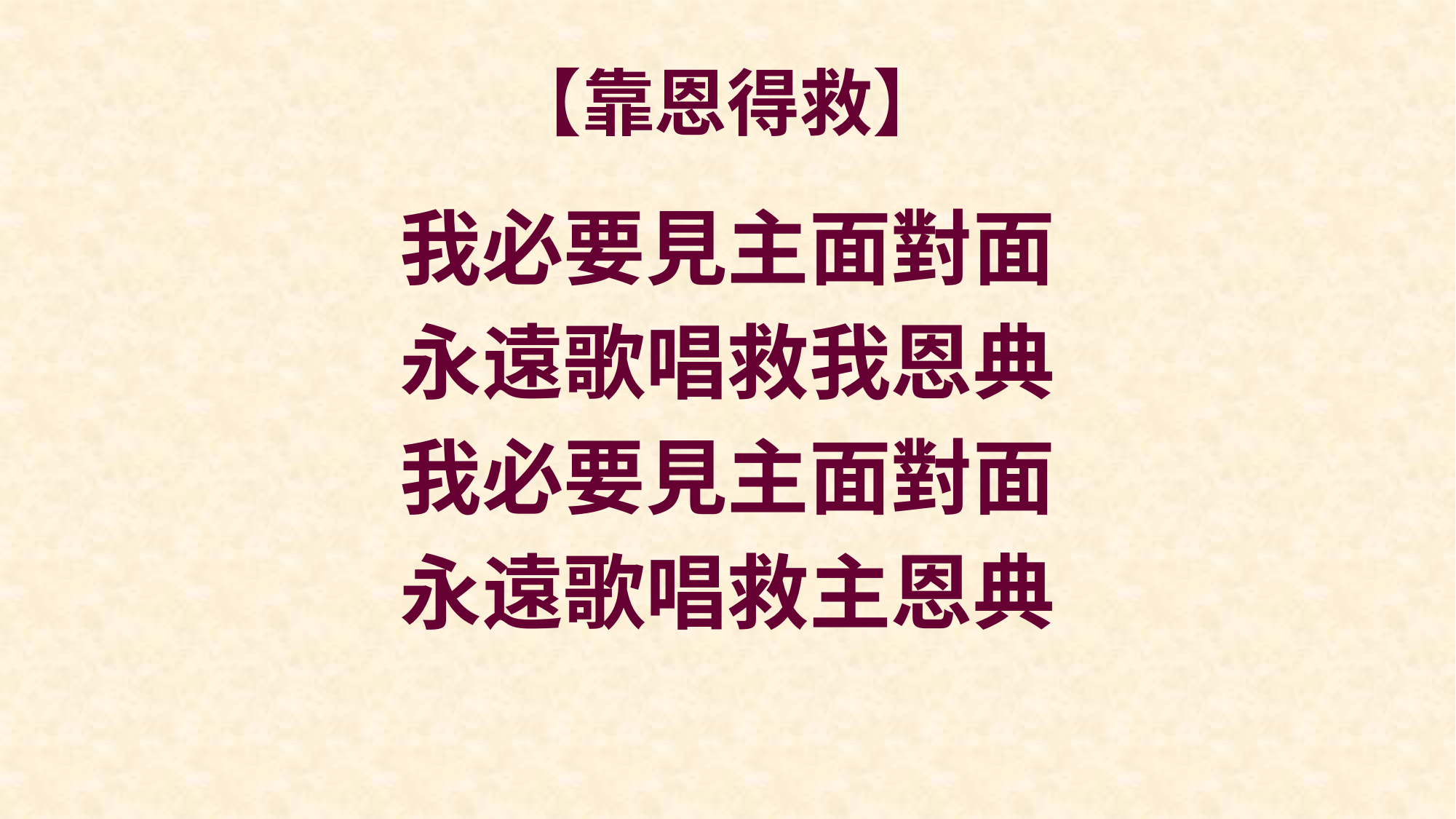

# 【靠恩得救】
我必要見主面對面
永遠歌唱救我恩典
我必要見主面對面
永遠歌唱救主恩典